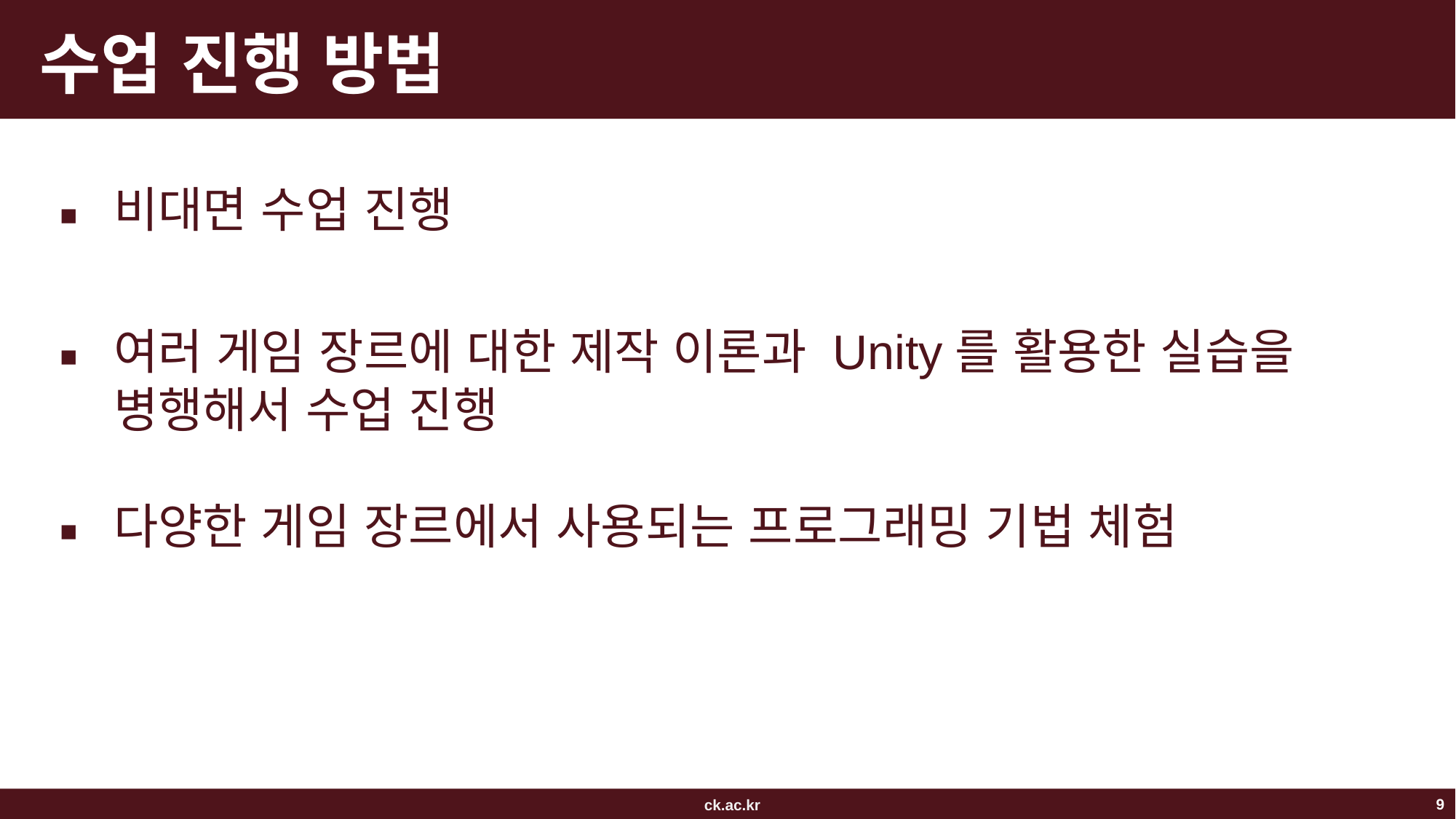

# 수업 진행 방법
비대면 수업 진행

여러 게임 장르에 대한 제작 이론과 Unity를 활용한 실습을 병행해서 수업 진행

다양한 게임 장르에서 사용되는 프로그래밍 기법 체험
9
ck.ac.kr